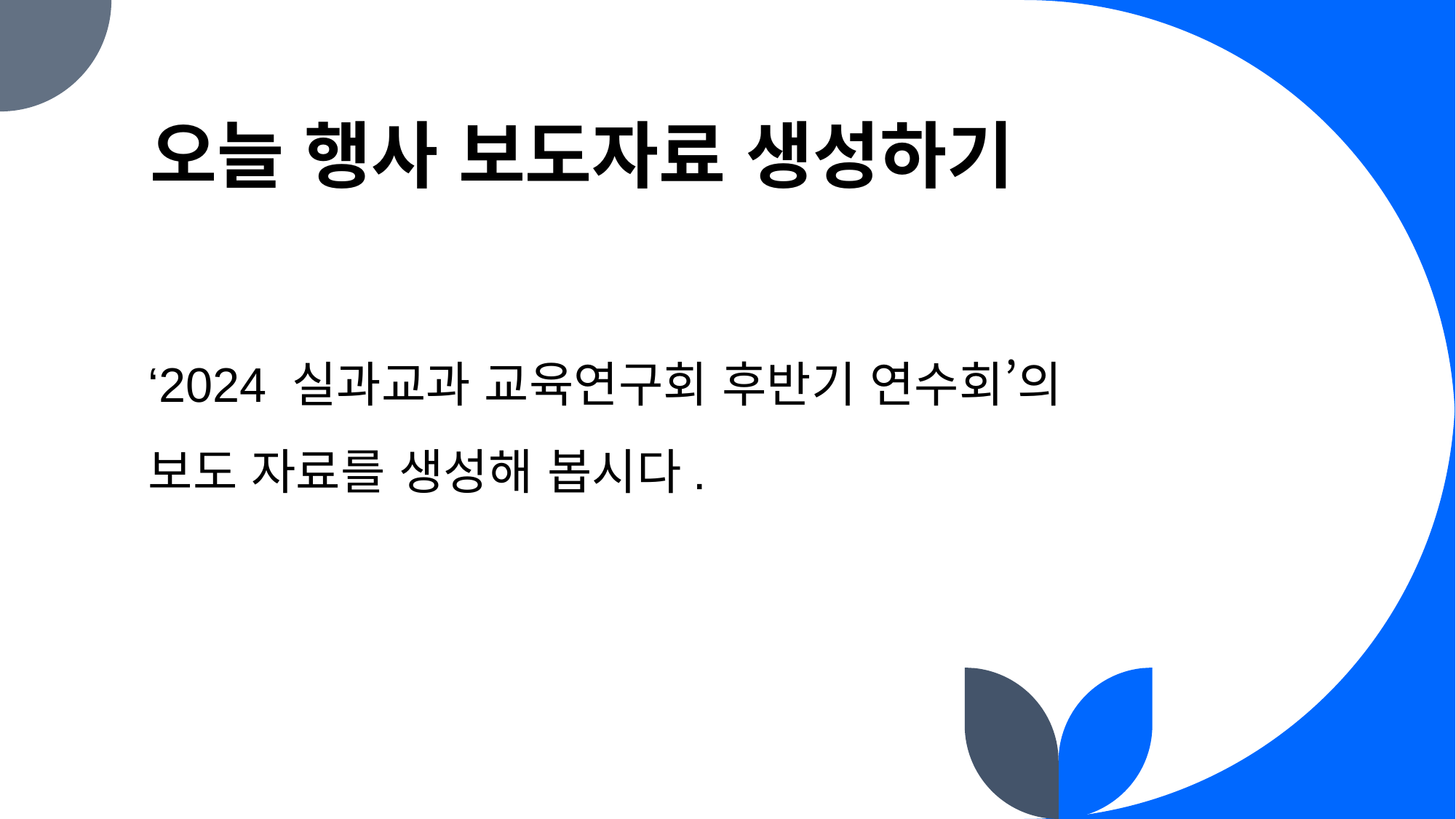

# 오늘 행사 보도자료 생성하기
‘2024 실과교과 교육연구회 후반기 연수회’의
보도 자료를 생성해 봅시다.